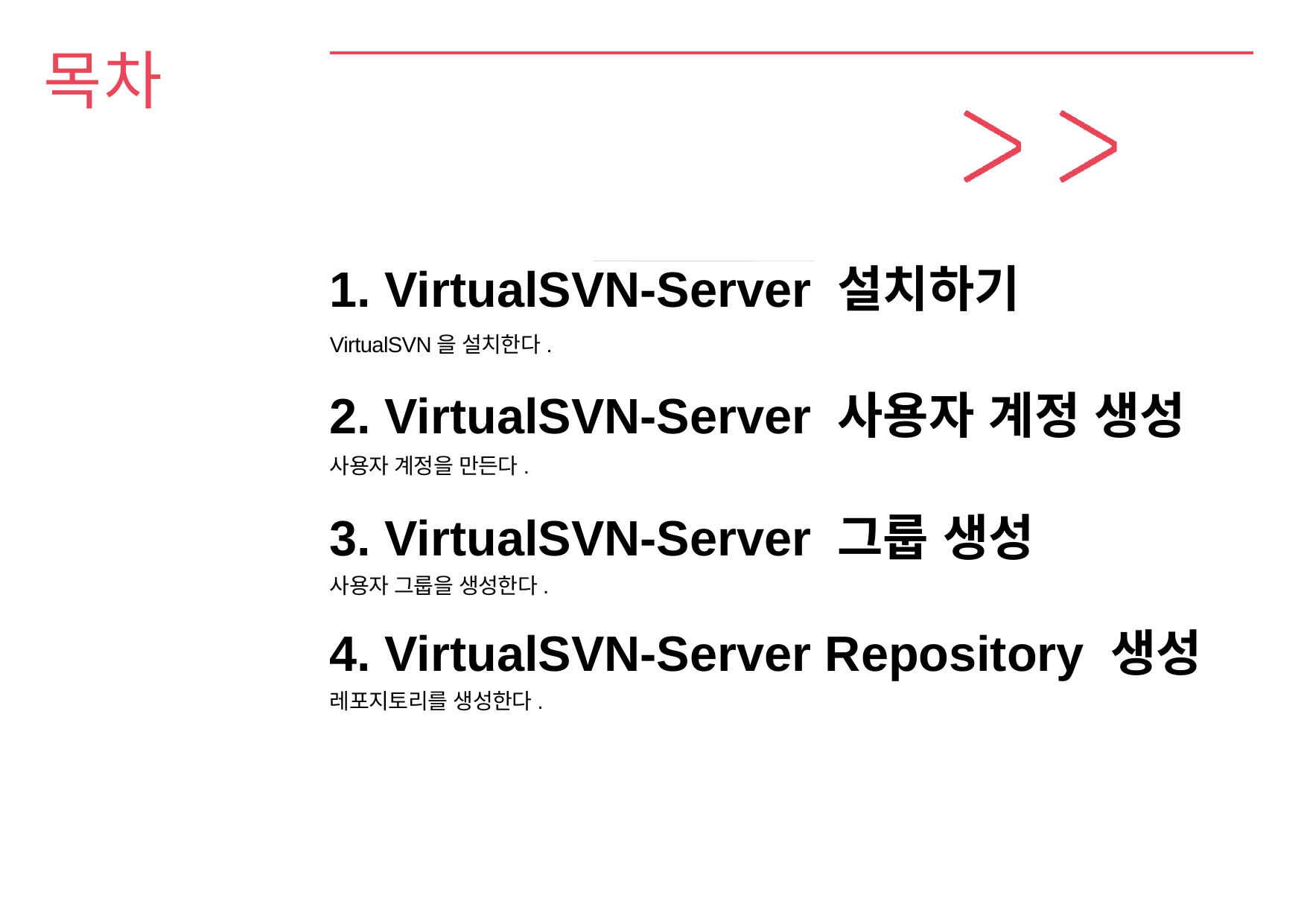

# 목차
1. VirtualSVN-Server 설치하기
VirtualSVN을 설치한다.
2. VirtualSVN-Server 사용자 계정 생성
사용자 계정을 만든다.
3. VirtualSVN-Server 그룹 생성
사용자 그룹을 생성한다.
4. VirtualSVN-Server Repository 생성
레포지토리를 생성한다.